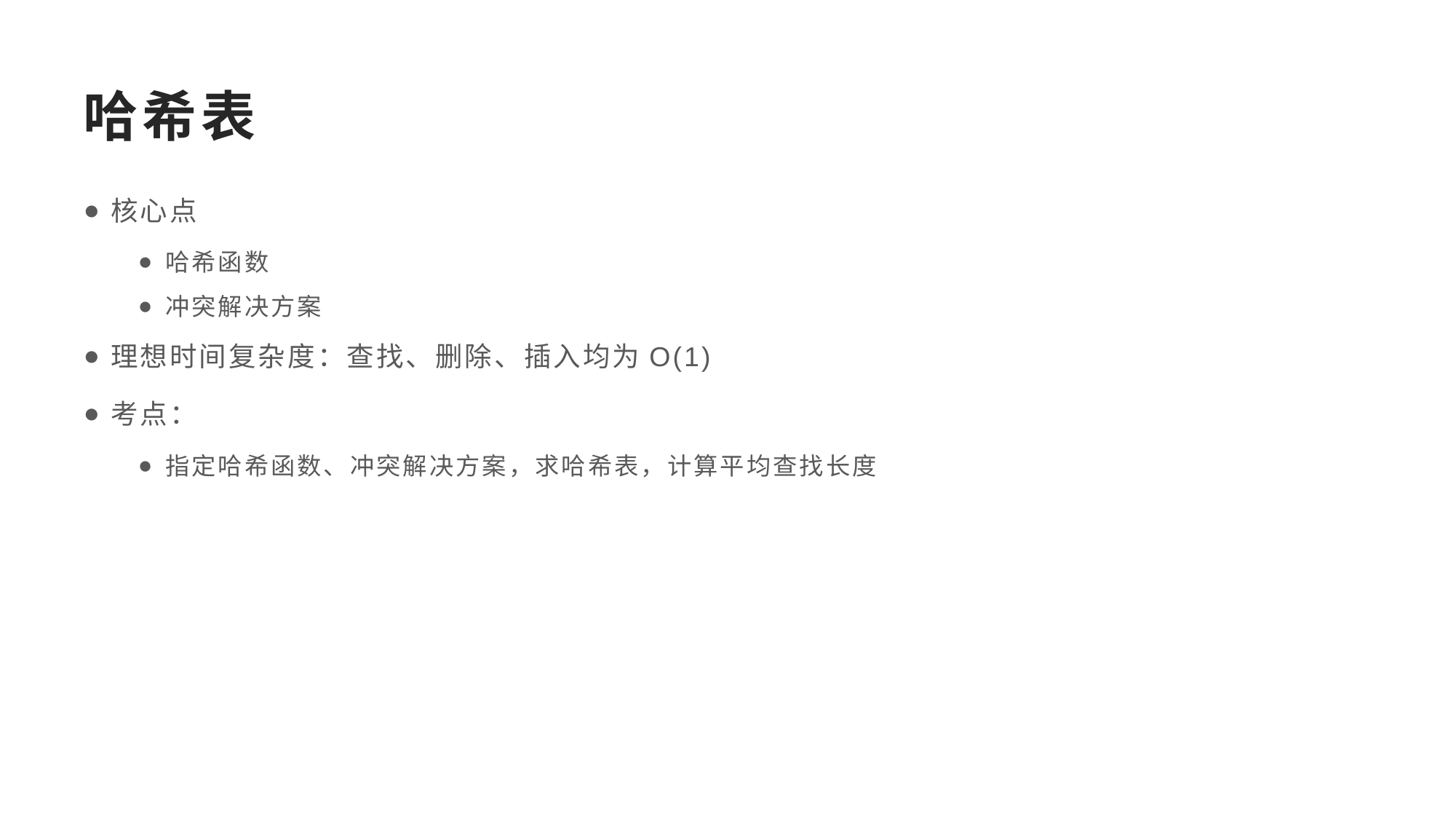

# 哈希表
核心点
哈希函数
冲突解决方案
理想时间复杂度：查找、删除、插入均为O(1)
考点：
指定哈希函数、冲突解决方案，求哈希表，计算平均查找长度